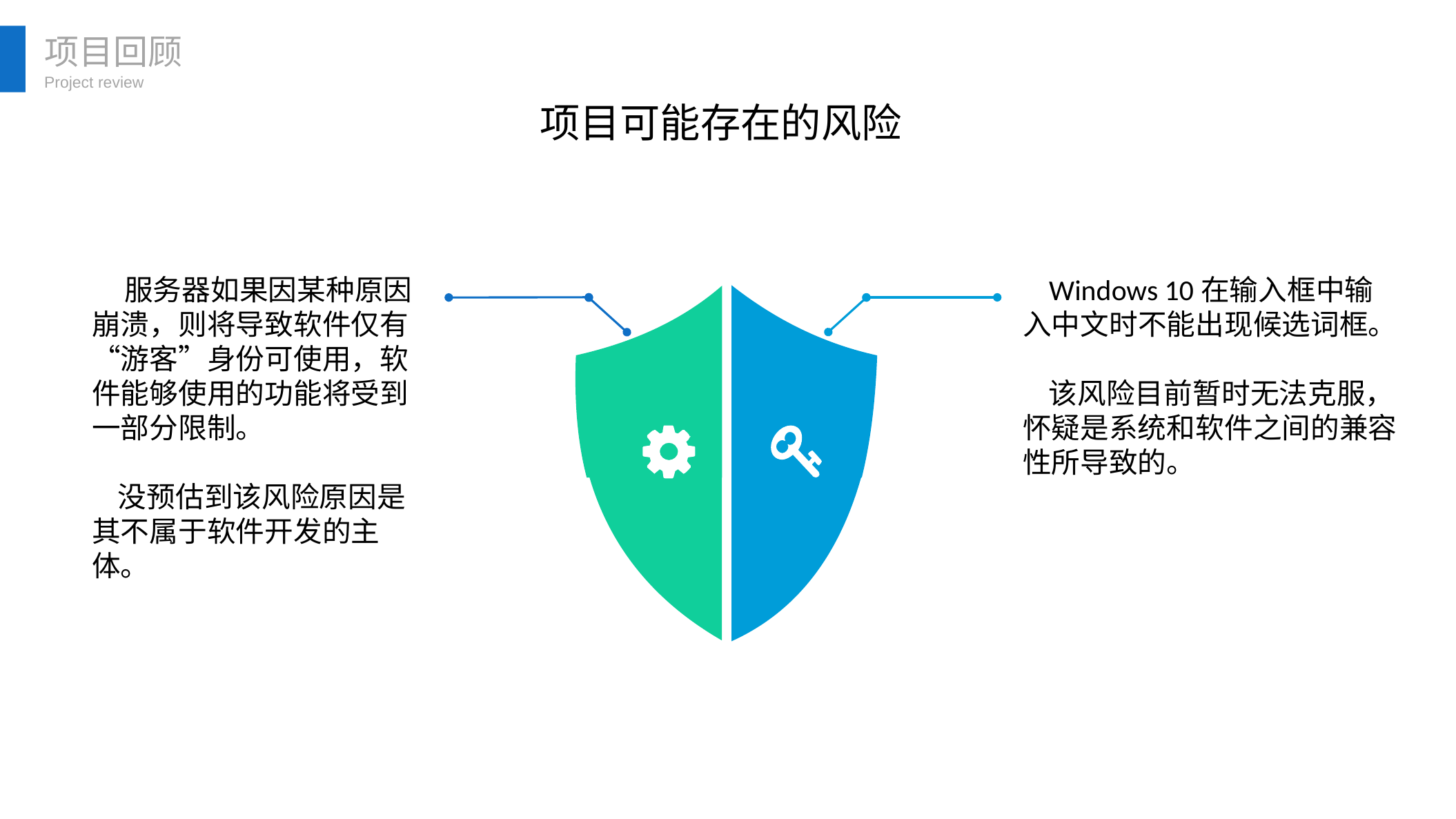

项目回顾
Project review
项目可能存在的风险
    服务器如果因某种原因崩溃，则将导致软件仅有“游客”身份可使用，软件能够使用的功能将受到一部分限制。

   没预估到该风险原因是其不属于软件开发的主体。
    Windows 10在输入框中输入中文时不能出现候选词框。

   该风险目前暂时无法克服，怀疑是系统和软件之间的兼容性所导致的。